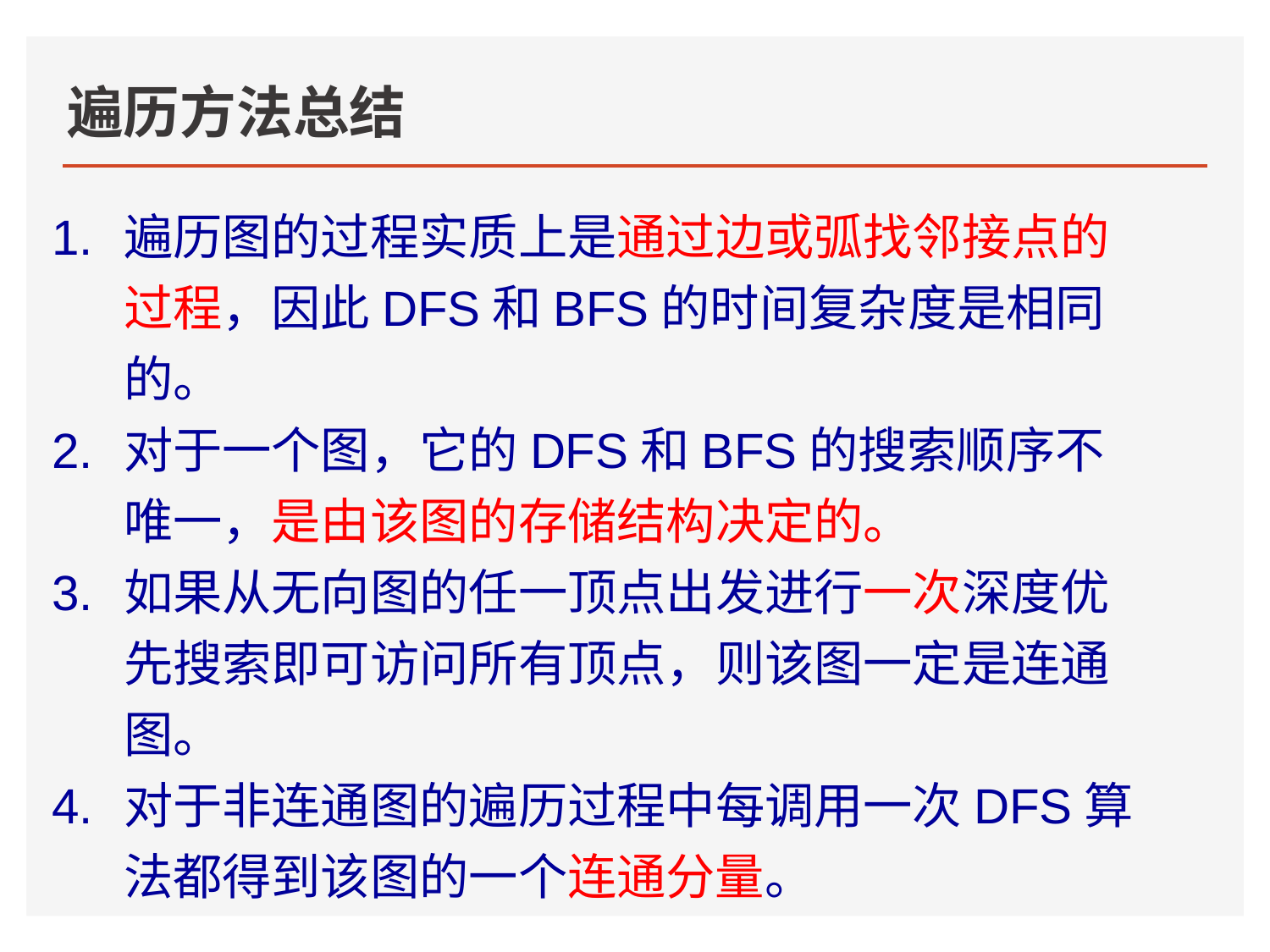

# 遍历方法总结
遍历图的过程实质上是通过边或弧找邻接点的过程，因此DFS和BFS的时间复杂度是相同的。
对于一个图，它的DFS和BFS的搜索顺序不唯一，是由该图的存储结构决定的。
如果从无向图的任一顶点出发进行一次深度优先搜索即可访问所有顶点，则该图一定是连通图。
对于非连通图的遍历过程中每调用一次DFS算法都得到该图的一个连通分量。